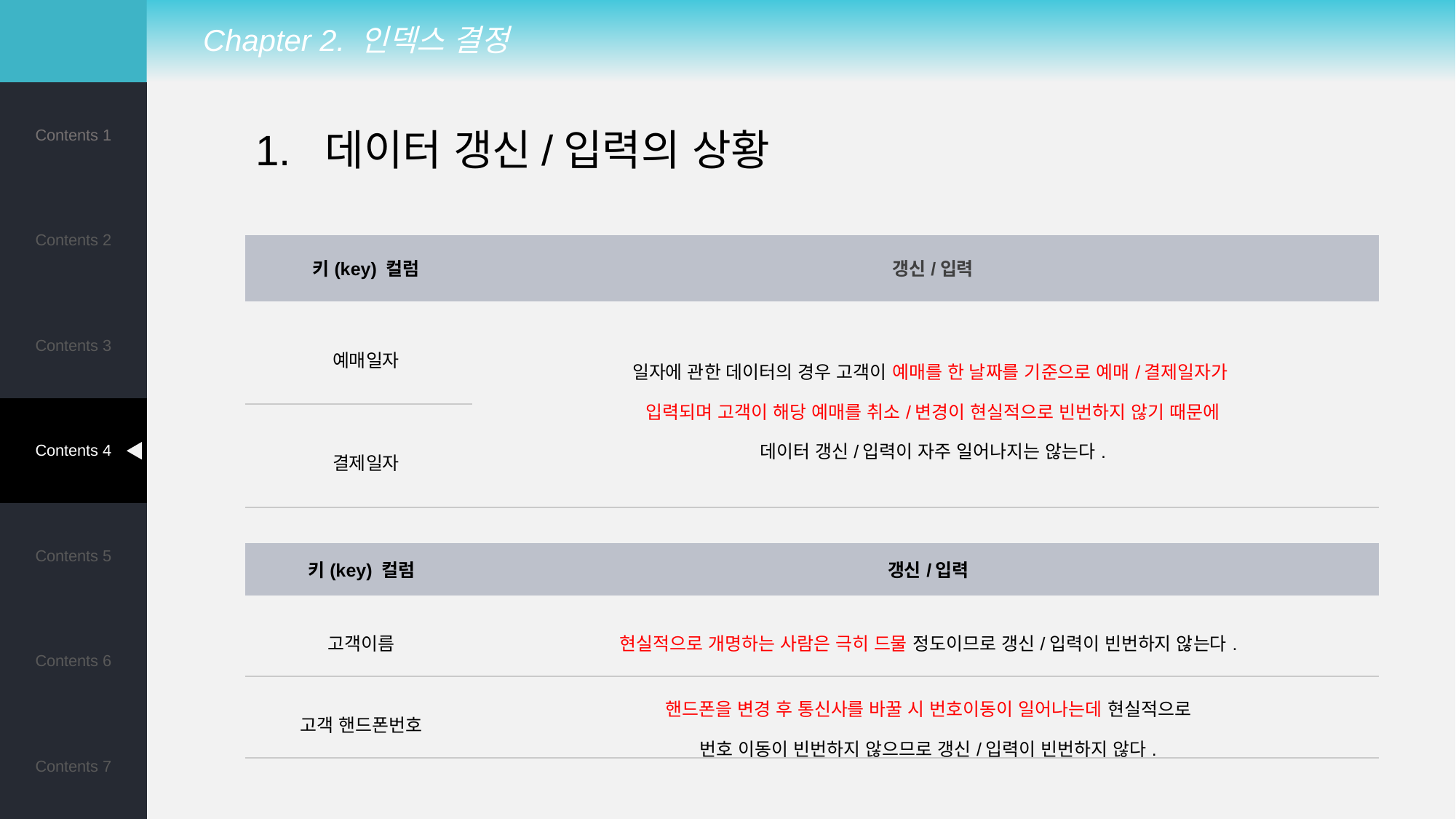

Chapter 2. 인덱스 결정
| Contents 1 |
| --- |
| Contents 2 |
| Contents 3 |
| Contents 4 |
| Contents 5 |
| Contents 6 |
| Contents 7 |
1.  데이터 갱신/입력의 상황
| 키(key) 컬럼 | 갱신/입력 |
| --- | --- |
| 예매일자 | 일자에 관한 데이터의 경우 고객이 예매를 한 날짜를 기준으로 예매/결제일자가 입력되며 고객이 해당 예매를 취소/변경이 현실적으로 빈번하지 않기 때문에 데이터 갱신/입력이 자주 일어나지는 않는다. |
| 결제일자 |  |

| 키(key) 컬럼 | 갱신/입력 |
| --- | --- |
| 고객이름 | 현실적으로 개명하는 사람은 극히 드물 정도이므로 갱신/입력이 빈번하지 않는다. |
| 고객 핸드폰번호 | 핸드폰을 변경 후 통신사를 바꿀 시 번호이동이 일어나는데 현실적으로 번호 이동이 빈번하지 않으므로 갱신/입력이 빈번하지 않다. |